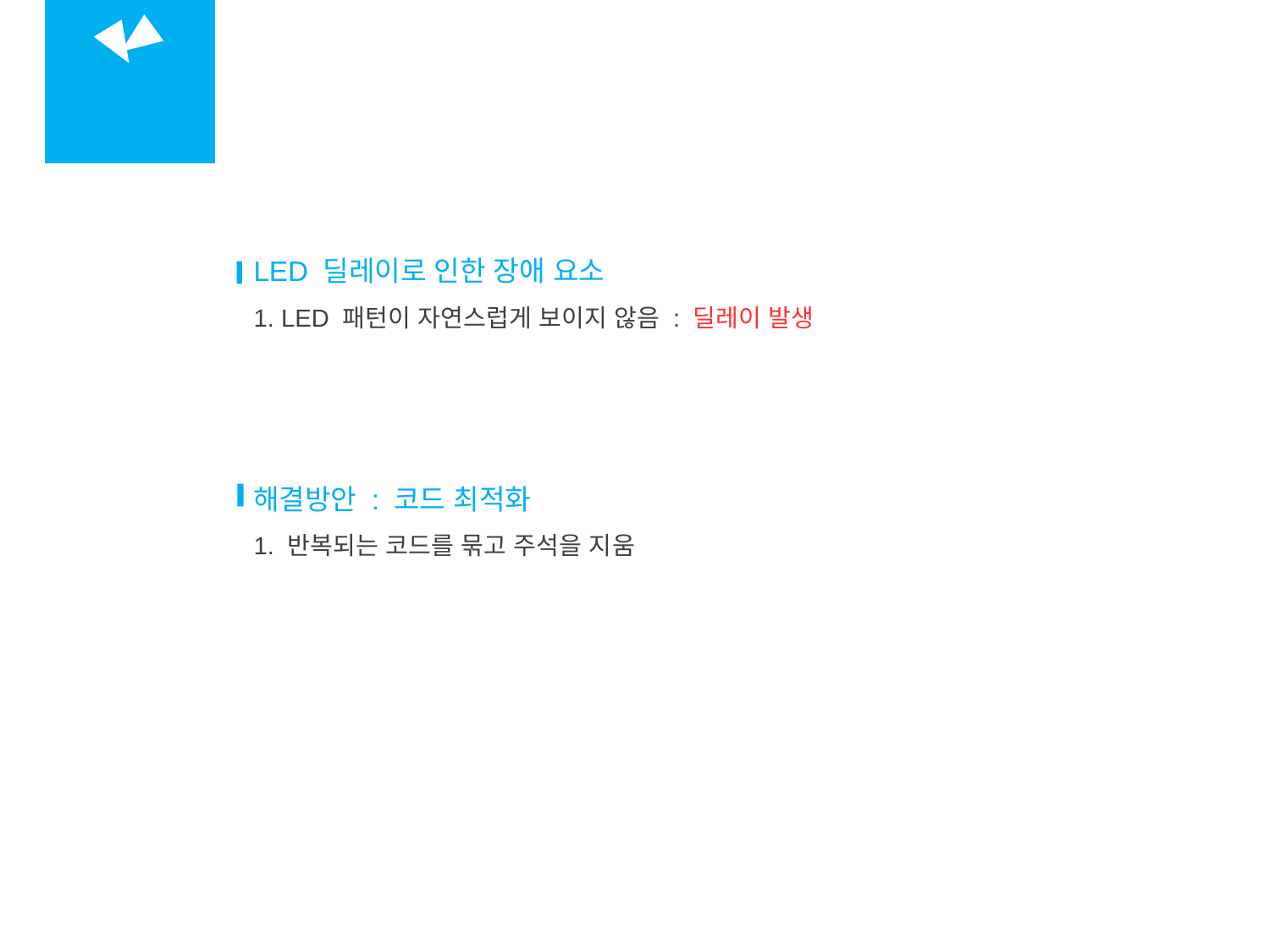

03
장애 요소 2
LED 딜레이로 인한 장애 요소
1. LED 패턴이 자연스럽게 보이지 않음 : 딜레이 발생

해결방안 : 코드 최적화
1. 반복되는 코드를 묶고 주석을 지움